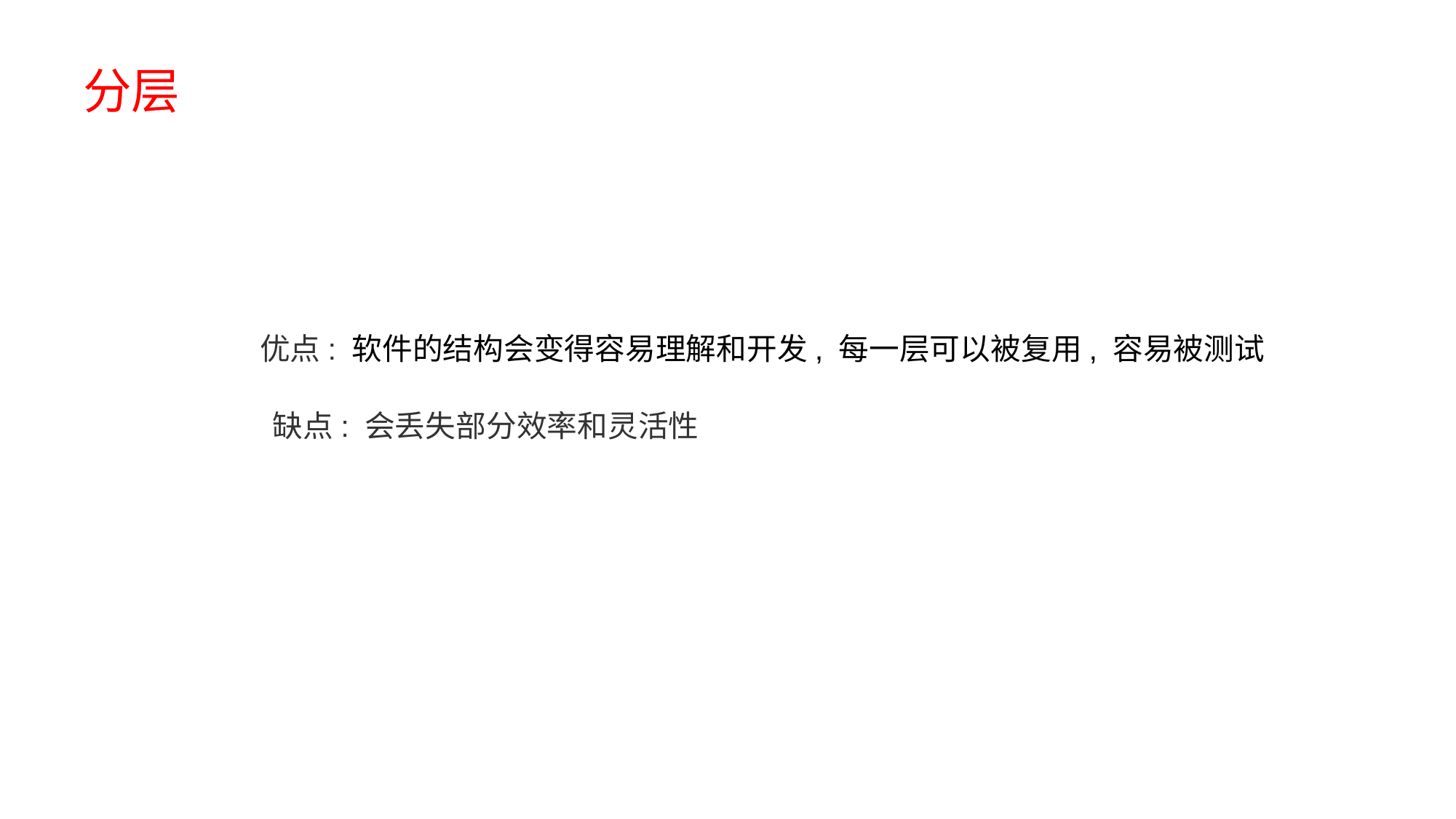

分层
优点: 软件的结构会变得容易理解和开发, 每一层可以被复用, 容易被测试
缺点: 会丢失部分效率和灵活性